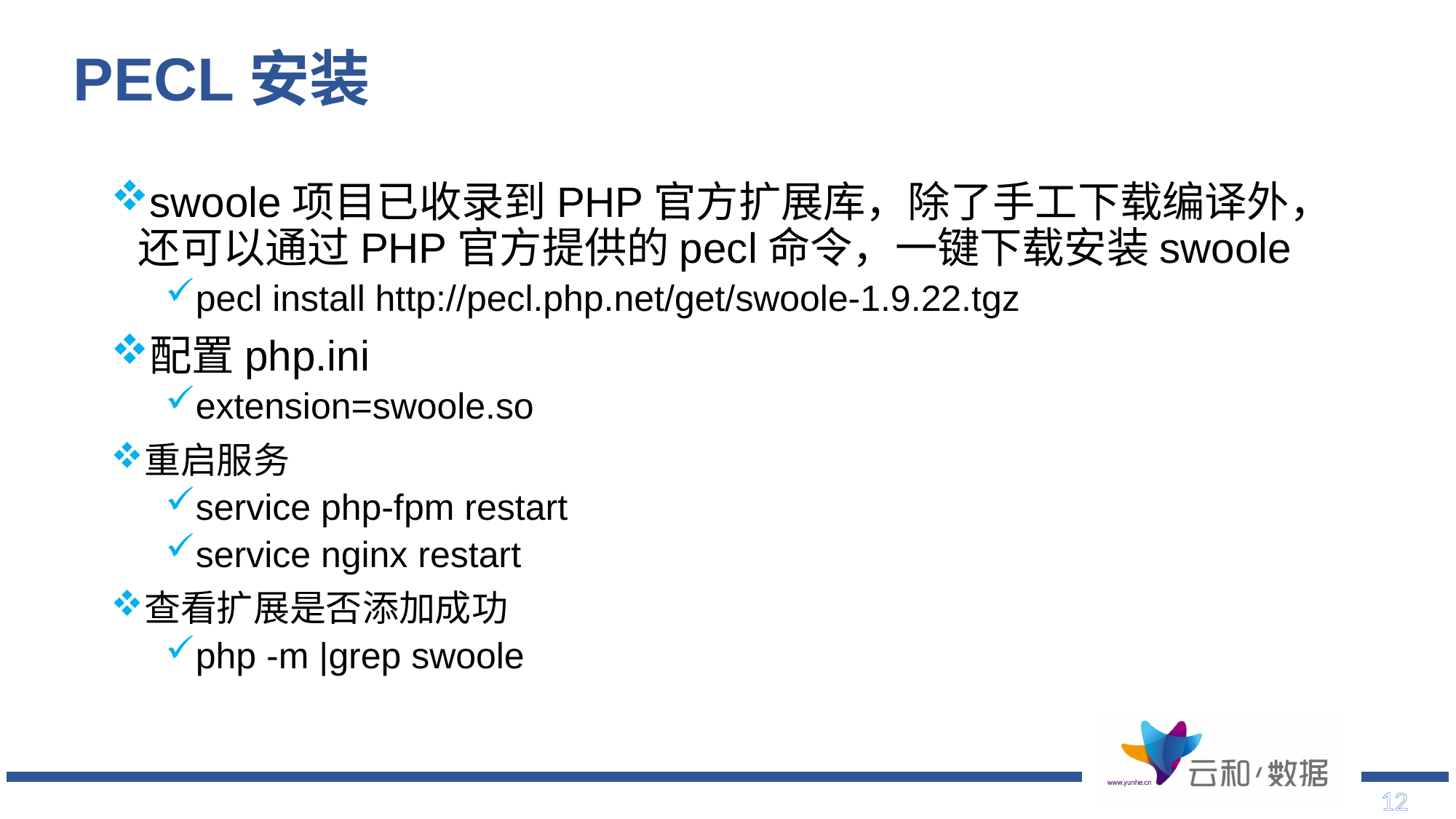

# PECL安装
swoole项目已收录到PHP官方扩展库，除了手工下载编译外，还可以通过PHP官方提供的pecl命令，一键下载安装swoole
pecl install http://pecl.php.net/get/swoole-1.9.22.tgz
配置php.ini
extension=swoole.so
重启服务
service php-fpm restart
service nginx restart
查看扩展是否添加成功
php -m |grep swoole